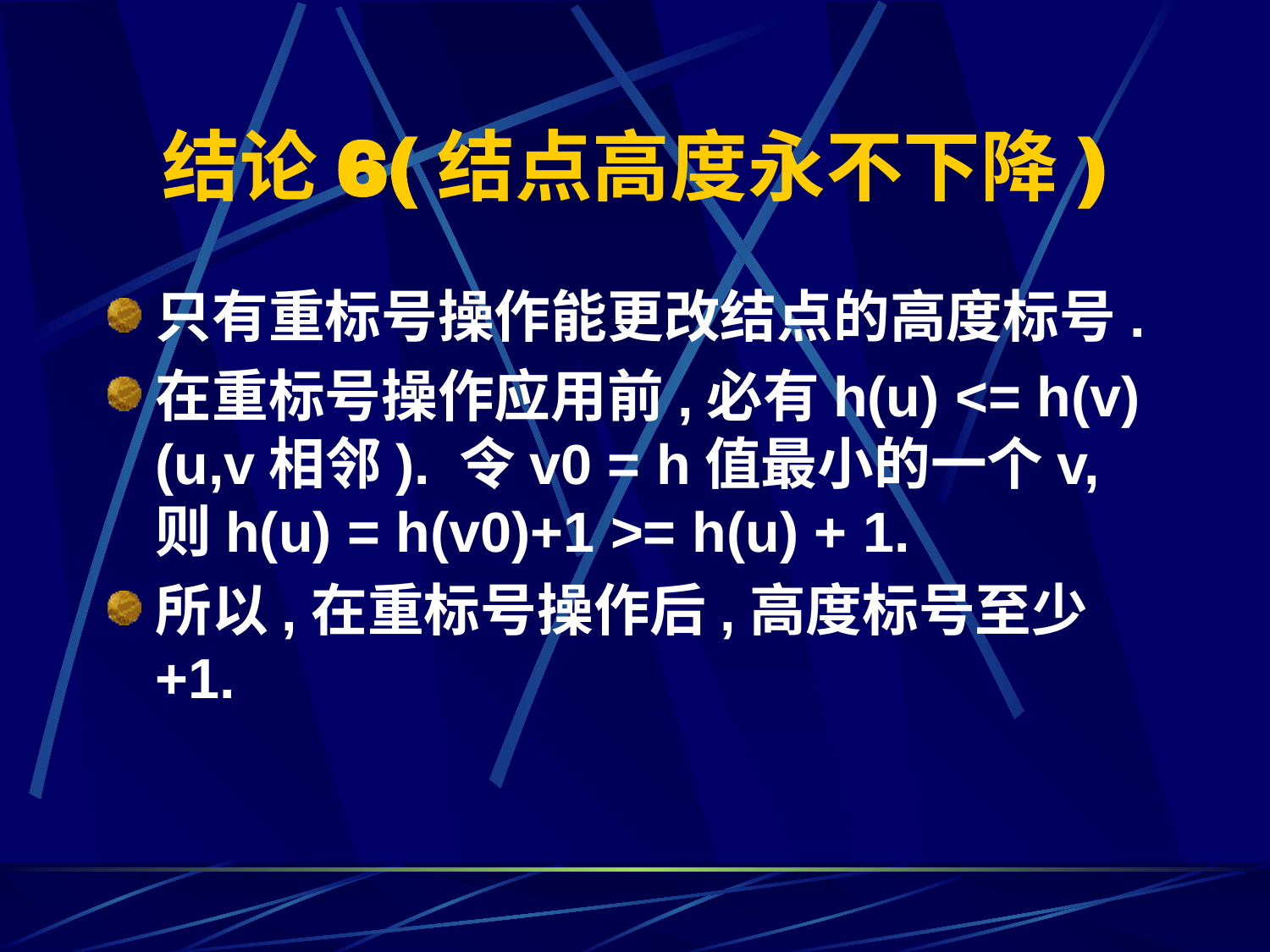

# 结论6(结点高度永不下降)
只有重标号操作能更改结点的高度标号.
在重标号操作应用前,必有h(u) <= h(v) (u,v相邻). 令v0 = h值最小的一个v,则h(u) = h(v0)+1 >= h(u) + 1.
所以,在重标号操作后,高度标号至少+1.